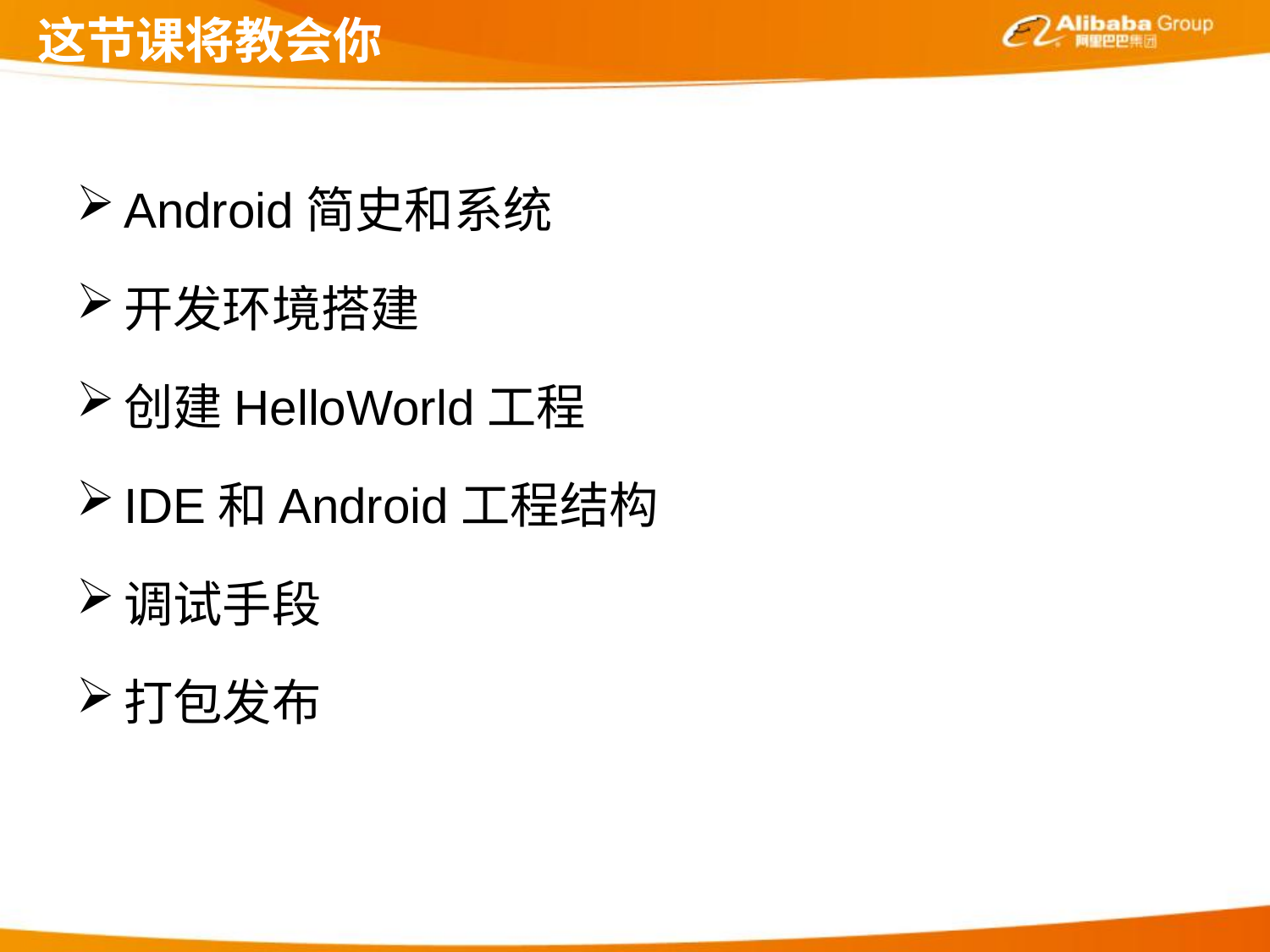

# 这节课将教会你
Android简史和系统
开发环境搭建
创建HelloWorld工程
IDE和Android工程结构
调试手段
打包发布